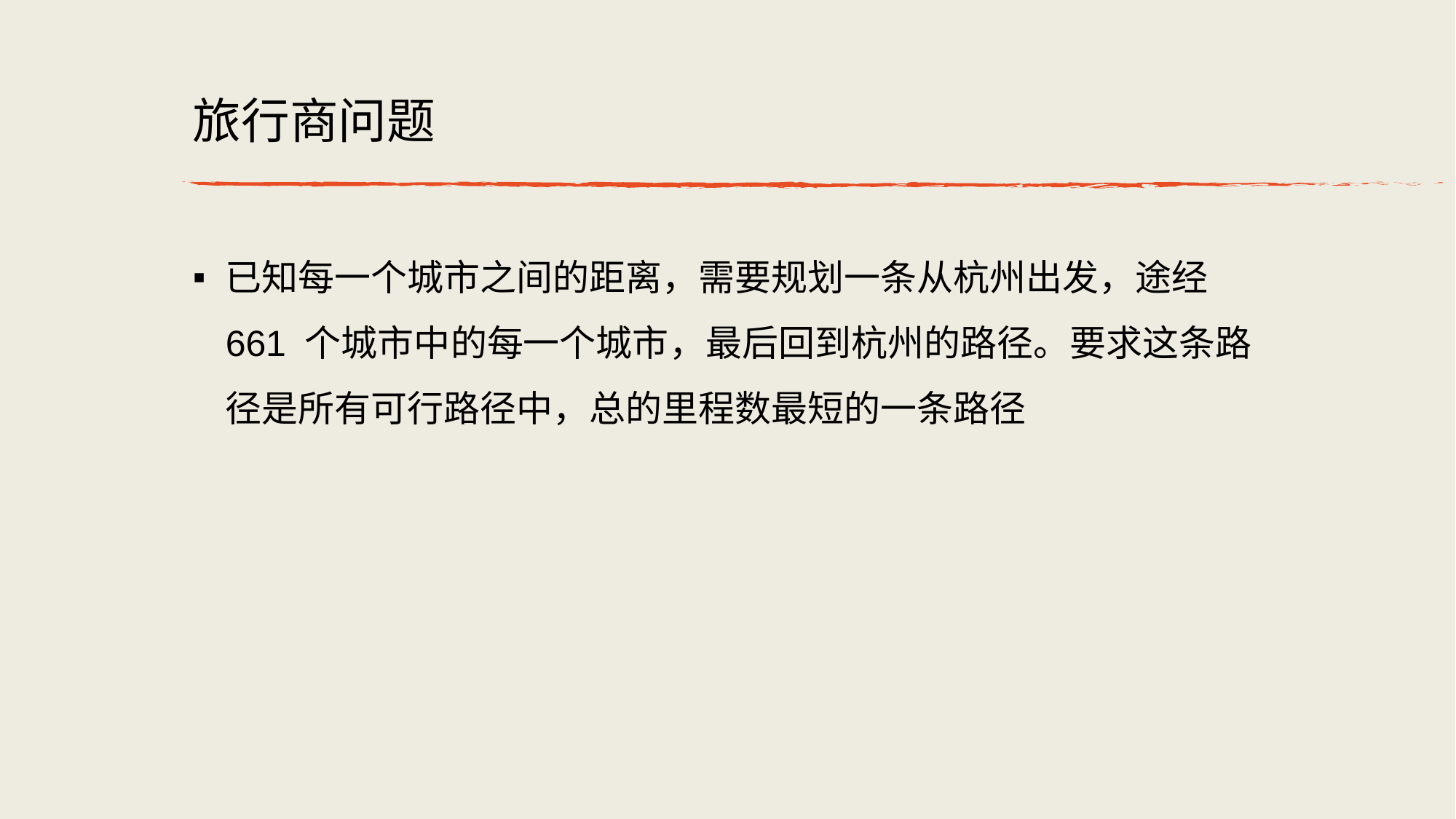

# 旅行商问题
已知每⼀个城市之间的距离，需要规划⼀条从杭州出发，途经661 个城市中的每⼀个城市，最后回到杭州的路径。要求这条路径是所有可⾏路径中，总的⾥程数最短的⼀条路径